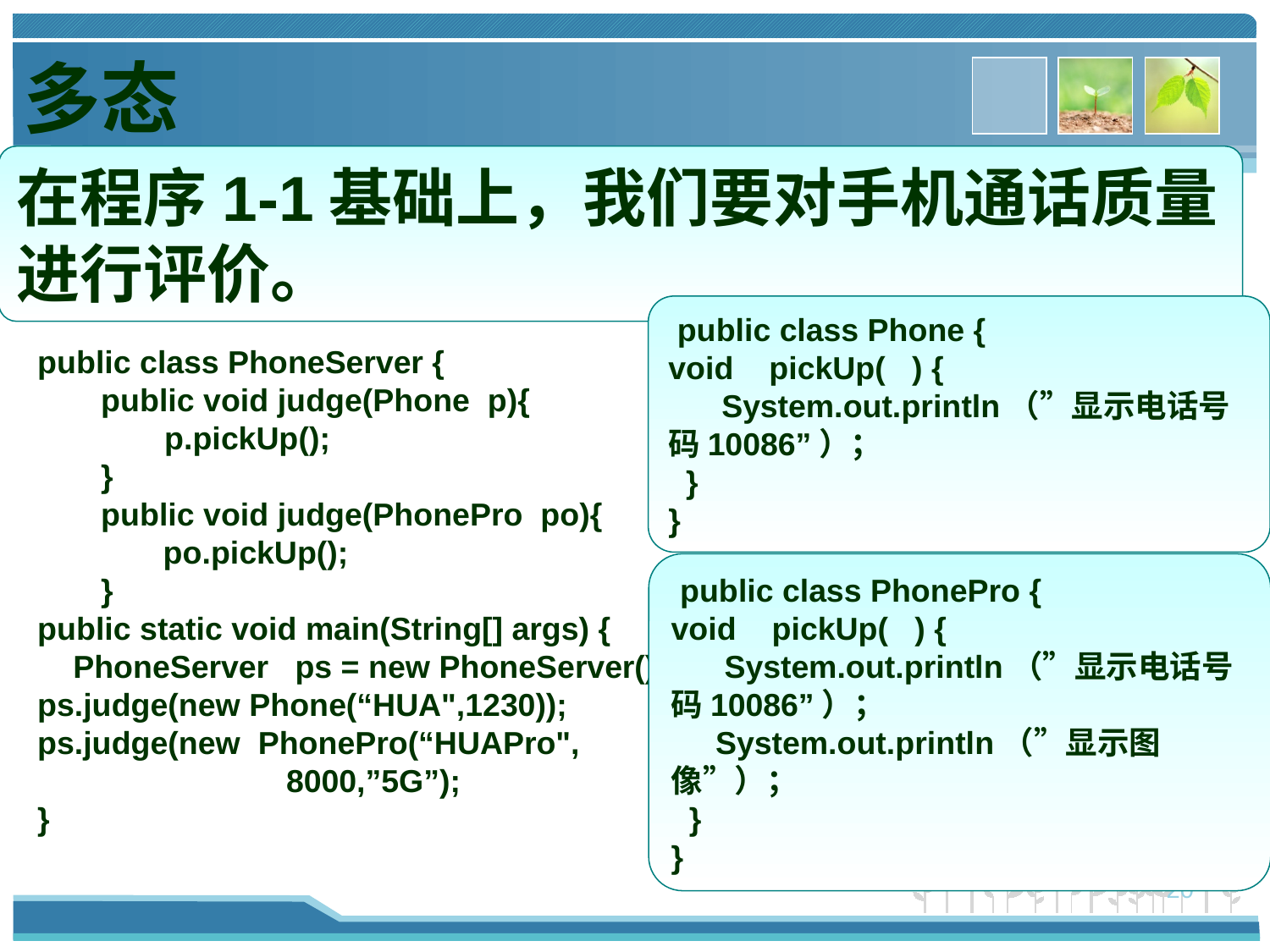

多态
在程序1-1基础上，我们要对手机通话质量进行评价。
 public class Phone {
void    pickUp(   ) {
      System.out.println（”显示电话号码10086”）；
  }
}
public class PhoneServer {
public void judge(Phone  p){
p.pickUp();
}
public void judge(PhonePro  po){
       po.pickUp();
}
public static void main(String[] args) {
    PhoneServer   ps = new PhoneServer();
ps.judge(new Phone(“HUA",1230));
ps.judge(new  PhonePro(“HUAPro",
                            8000,”5G”);
}

 public class PhonePro {
void    pickUp(   ) {
      System.out.println（”显示电话号码10086”）；
     System.out.println（”显示图像”）；
  }
}
20